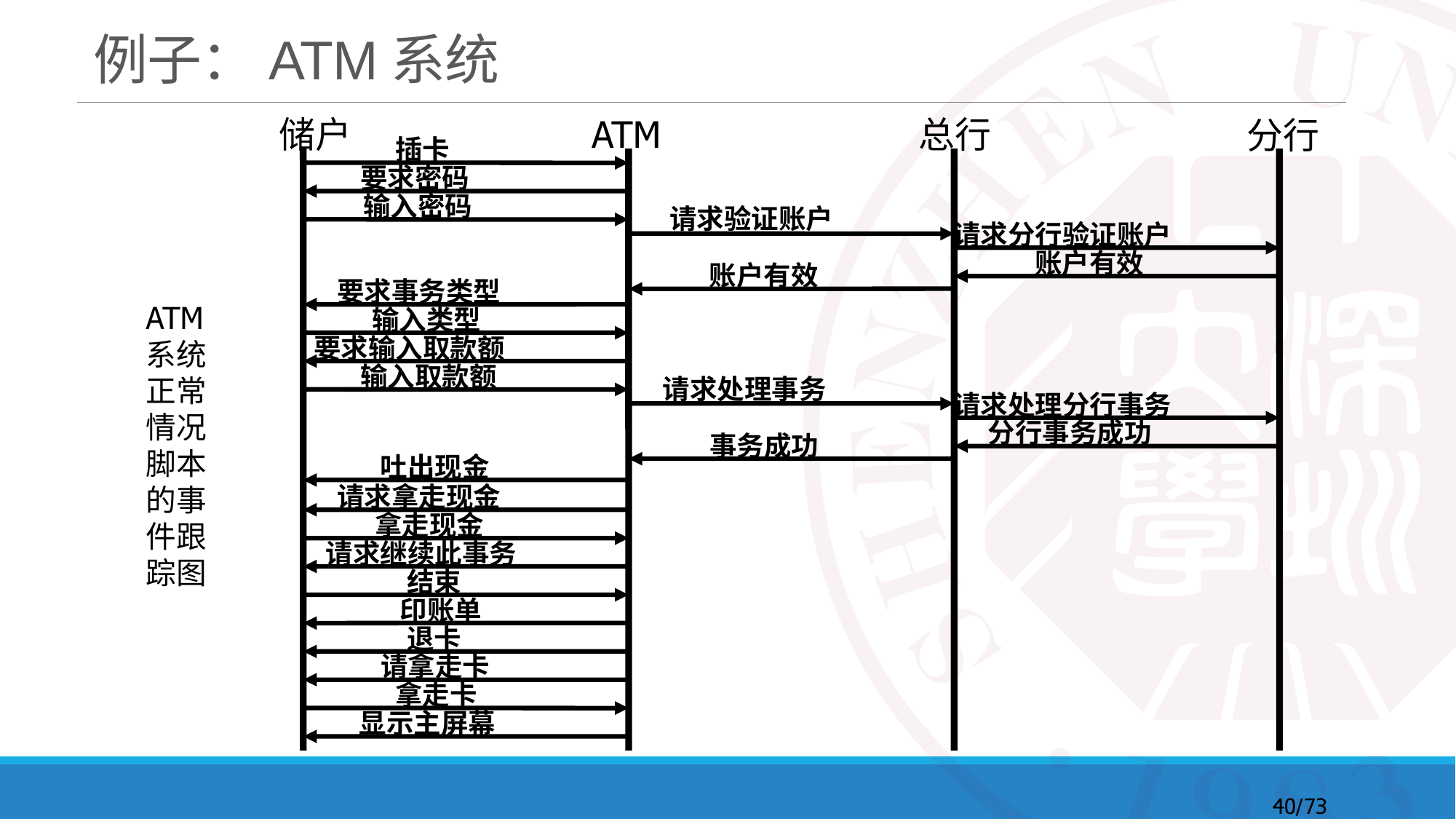

# 例子：ATM系统
储户
ATM
总行
分行
插卡

要求密码

输入密码

请求验证账户
请求分行验证账户

账户有效

账户有效
要求事务类型

ATM
系统
正常
情况
脚本
的事
件跟
踪图
输入类型

要求输入取款额

输入取款额

请求处理事务
请求处理分行事务

分行事务成功

事务成功
吐出现金

请求拿走现金

拿走现金

请求继续此事务

结束

印账单

退卡

请拿走卡

拿走卡

显示主屏幕

40/73